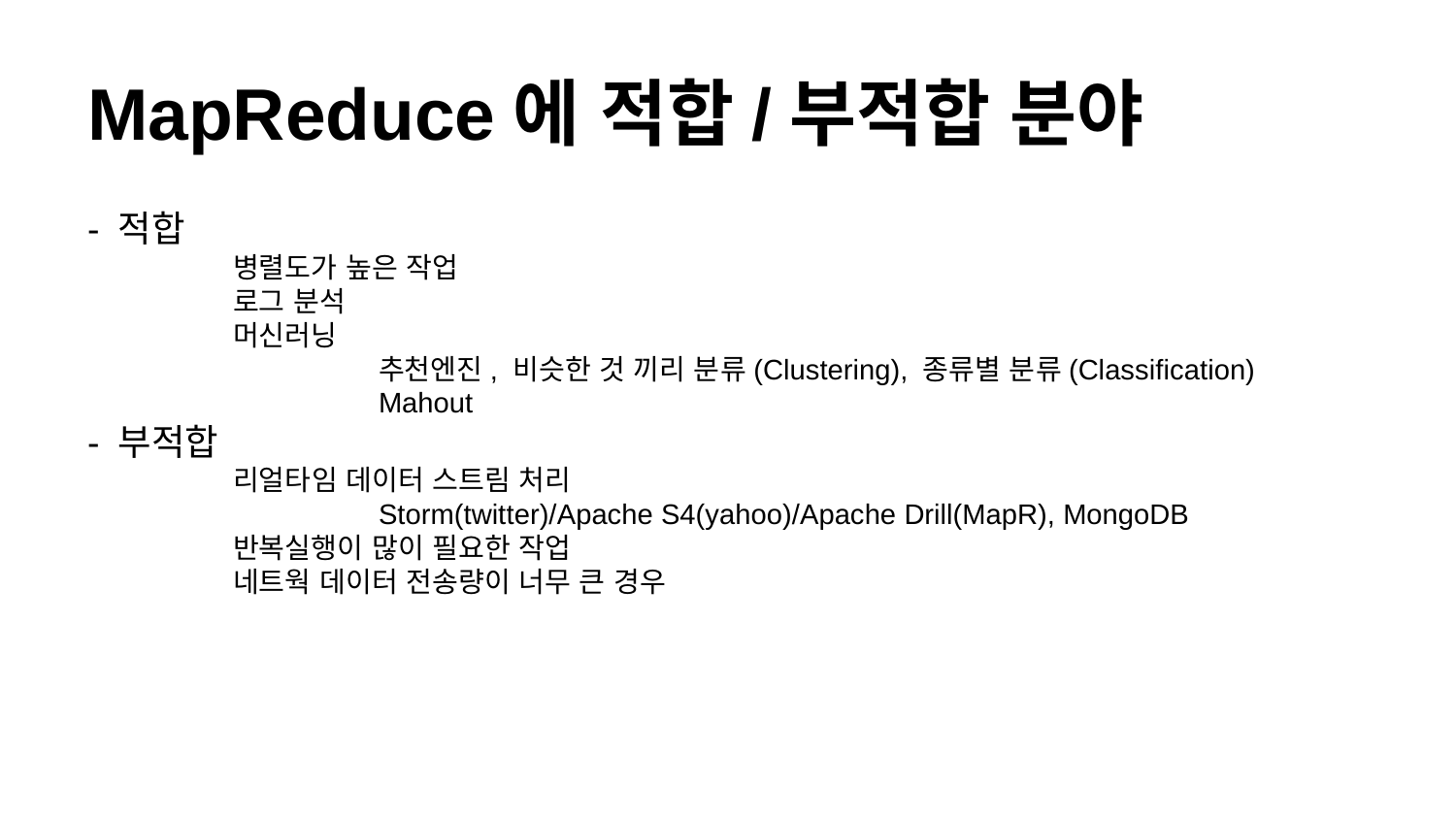

# MapReduce에 적합/부적합 분야
- 적합
	병렬도가 높은 작업
	로그 분석
	머신러닝
		추천엔진, 비슷한 것 끼리 분류(Clustering), 종류별 분류(Classification)
		Mahout
- 부적합
	리얼타임 데이터 스트림 처리
		Storm(twitter)/Apache S4(yahoo)/Apache Drill(MapR), MongoDB
	반복실행이 많이 필요한 작업
	네트웍 데이터 전송량이 너무 큰 경우